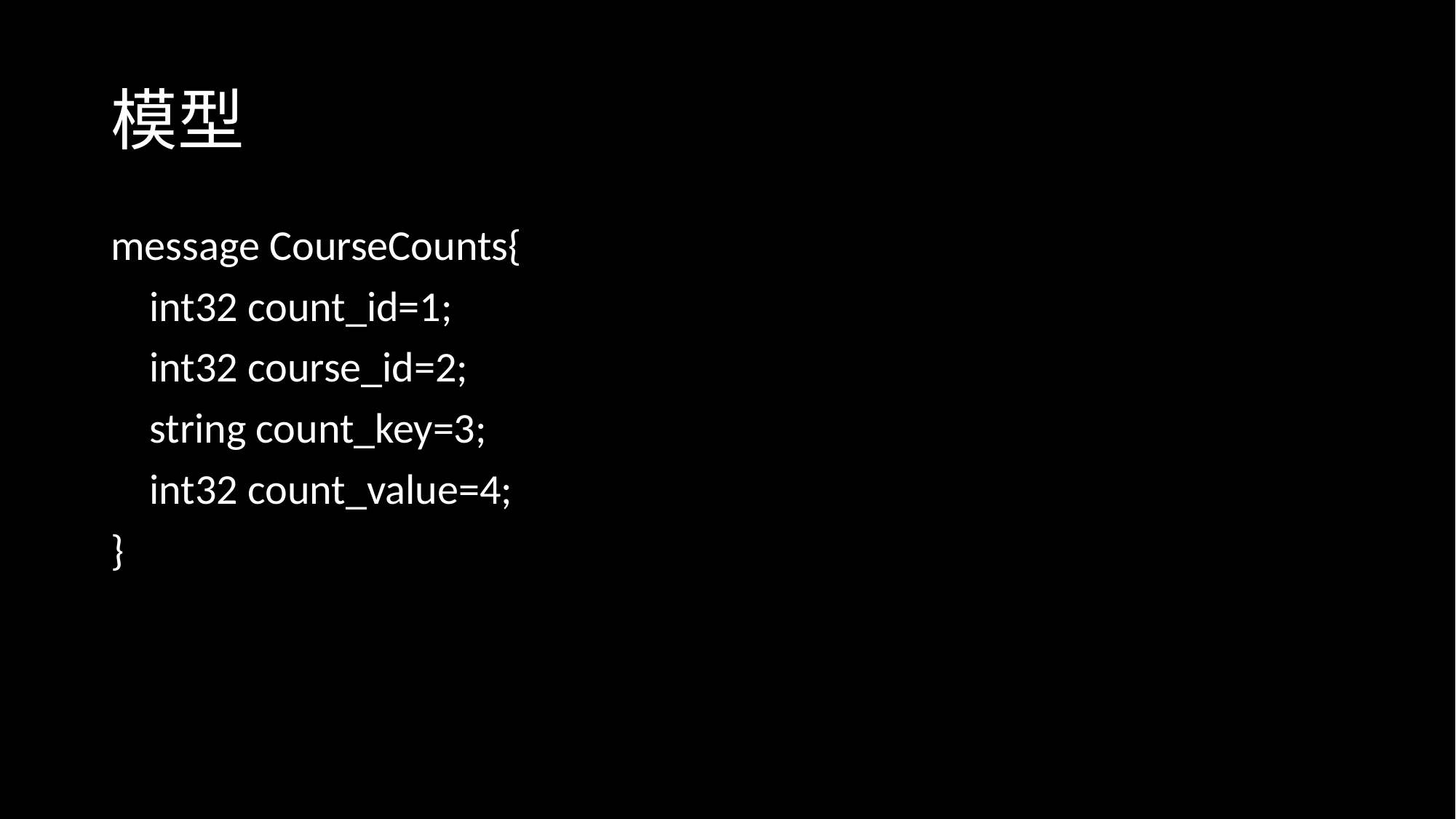

# 模型
message CourseCounts{
    int32 count_id=1;
    int32 course_id=2;
    string count_key=3;
    int32 count_value=4;
}